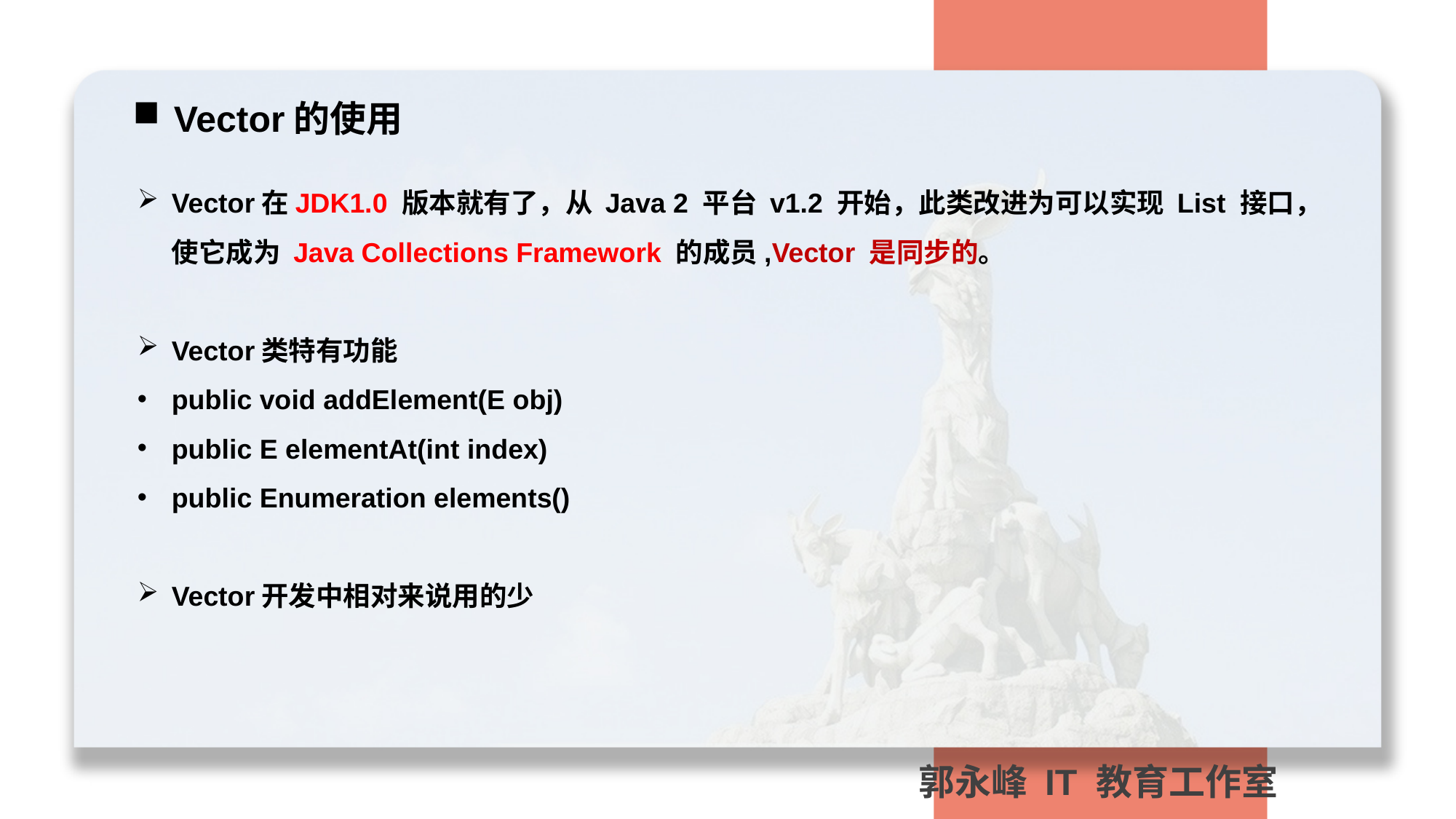

Vector的使用
Vector在JDK1.0 版本就有了，从 Java 2 平台 v1.2 开始，此类改进为可以实现 List 接口，使它成为 Java Collections Framework 的成员,Vector 是同步的。

Vector类特有功能
public void addElement(E obj)
public E elementAt(int index)
public Enumeration elements()

Vector开发中相对来说用的少